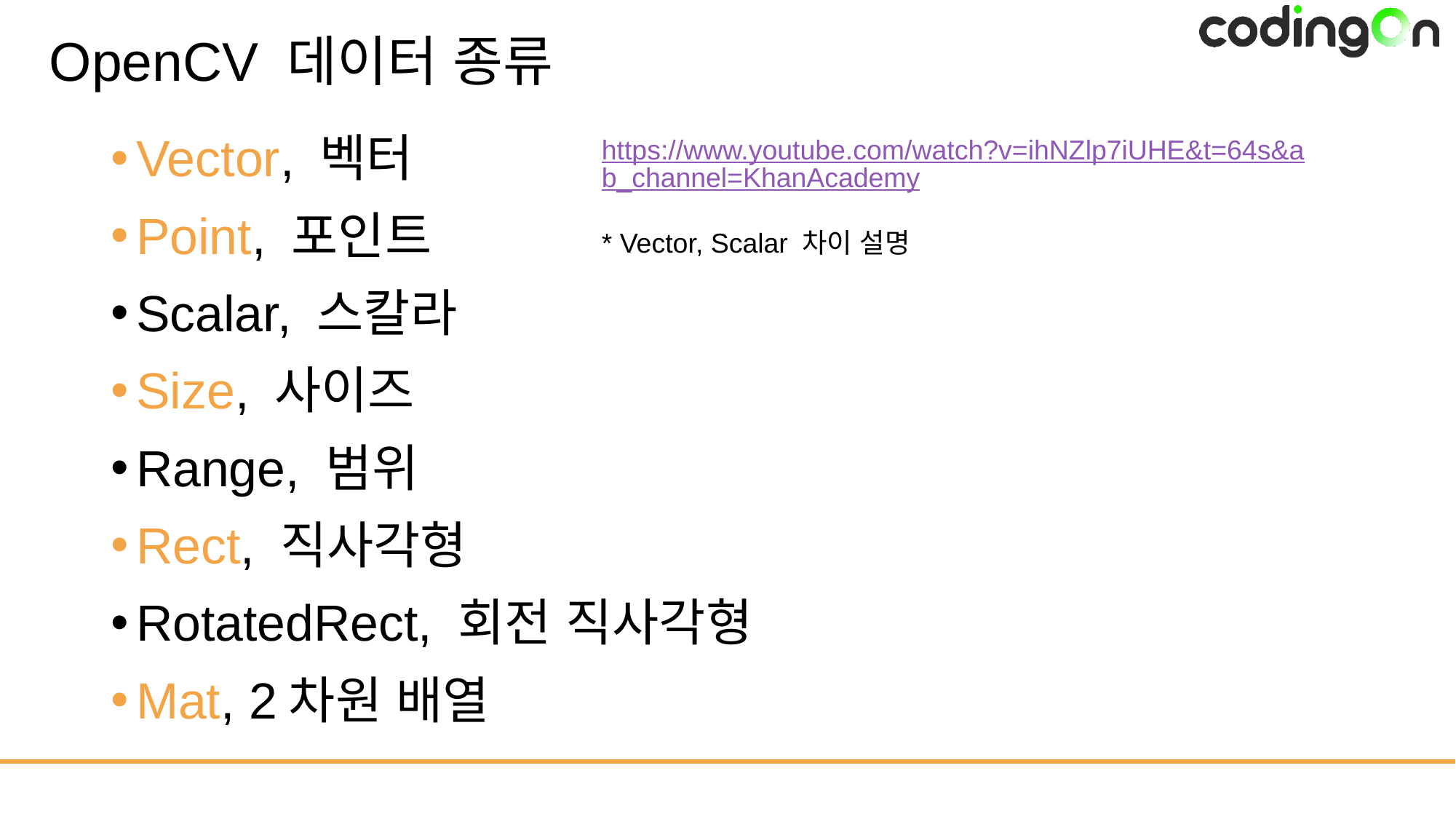

# OpenCV 데이터 종류
Vector, 벡터
Point, 포인트
Scalar, 스칼라
Size, 사이즈
Range, 범위
Rect, 직사각형
RotatedRect, 회전 직사각형
Mat, 2차원 배열
https://www.youtube.com/watch?v=ihNZlp7iUHE&t=64s&ab_channel=KhanAcademy

* Vector, Scalar 차이 설명